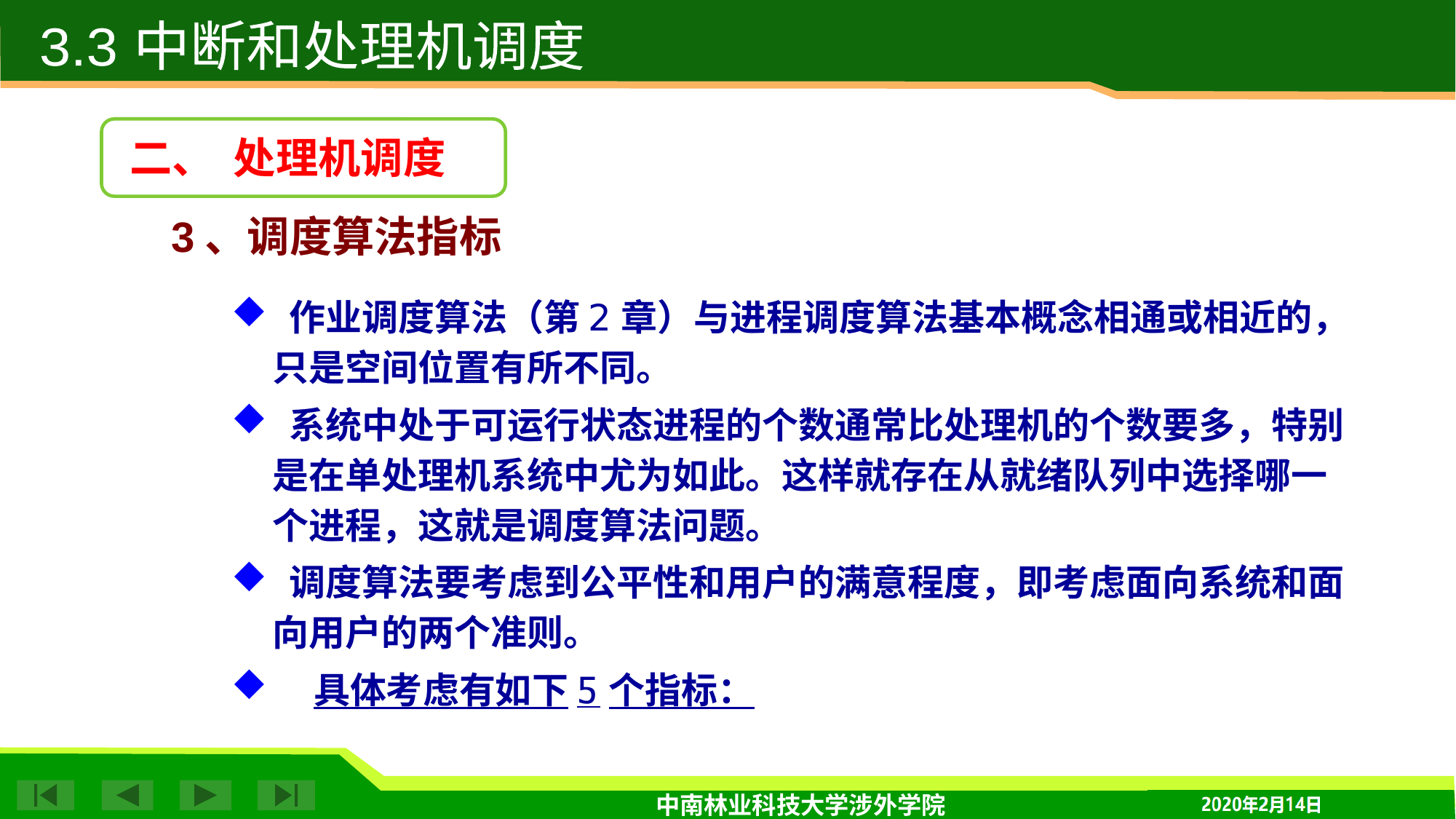

3.3 中断和处理机调度

二、  处理机调度
3、调度算法指标
 作业调度算法（第2章）与进程调度算法基本概念相通或相近的，只是空间位置有所不同。
 系统中处于可运行状态进程的个数通常比处理机的个数要多，特别是在单处理机系统中尤为如此。这样就存在从就绪队列中选择哪一个进程，这就是调度算法问题。
 调度算法要考虑到公平性和用户的满意程度，即考虑面向系统和面向用户的两个准则。
    具体考虑有如下5个指标：